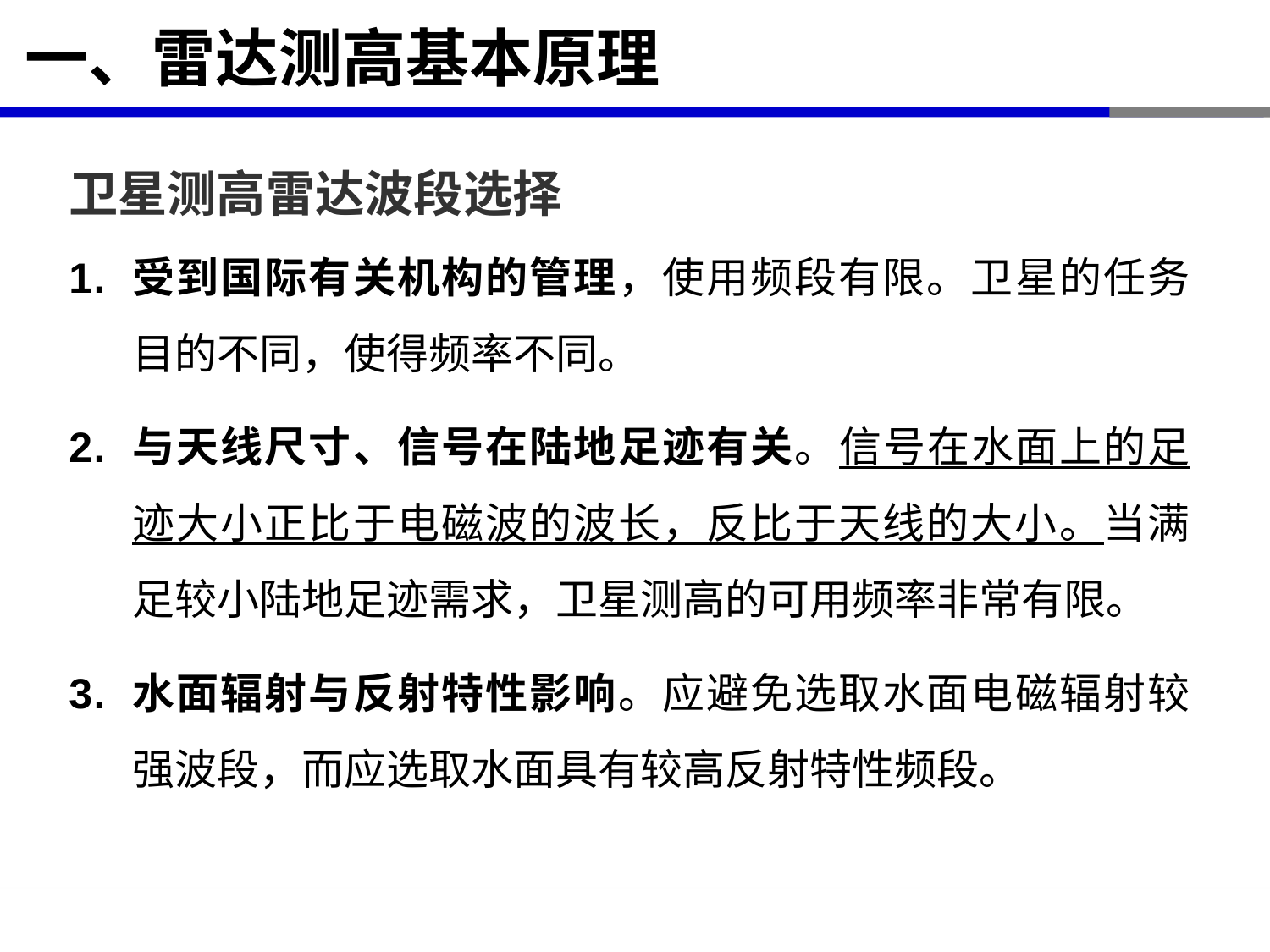

# 一、雷达测高基本原理
卫星测高雷达波段选择
受到国际有关机构的管理，使用频段有限。卫星的任务目的不同，使得频率不同。
与天线尺寸、信号在陆地足迹有关。信号在水面上的足迹大小正比于电磁波的波长，反比于天线的大小。当满足较小陆地足迹需求，卫星测高的可用频率非常有限。
水面辐射与反射特性影响。应避免选取水面电磁辐射较强波段，而应选取水面具有较高反射特性频段。